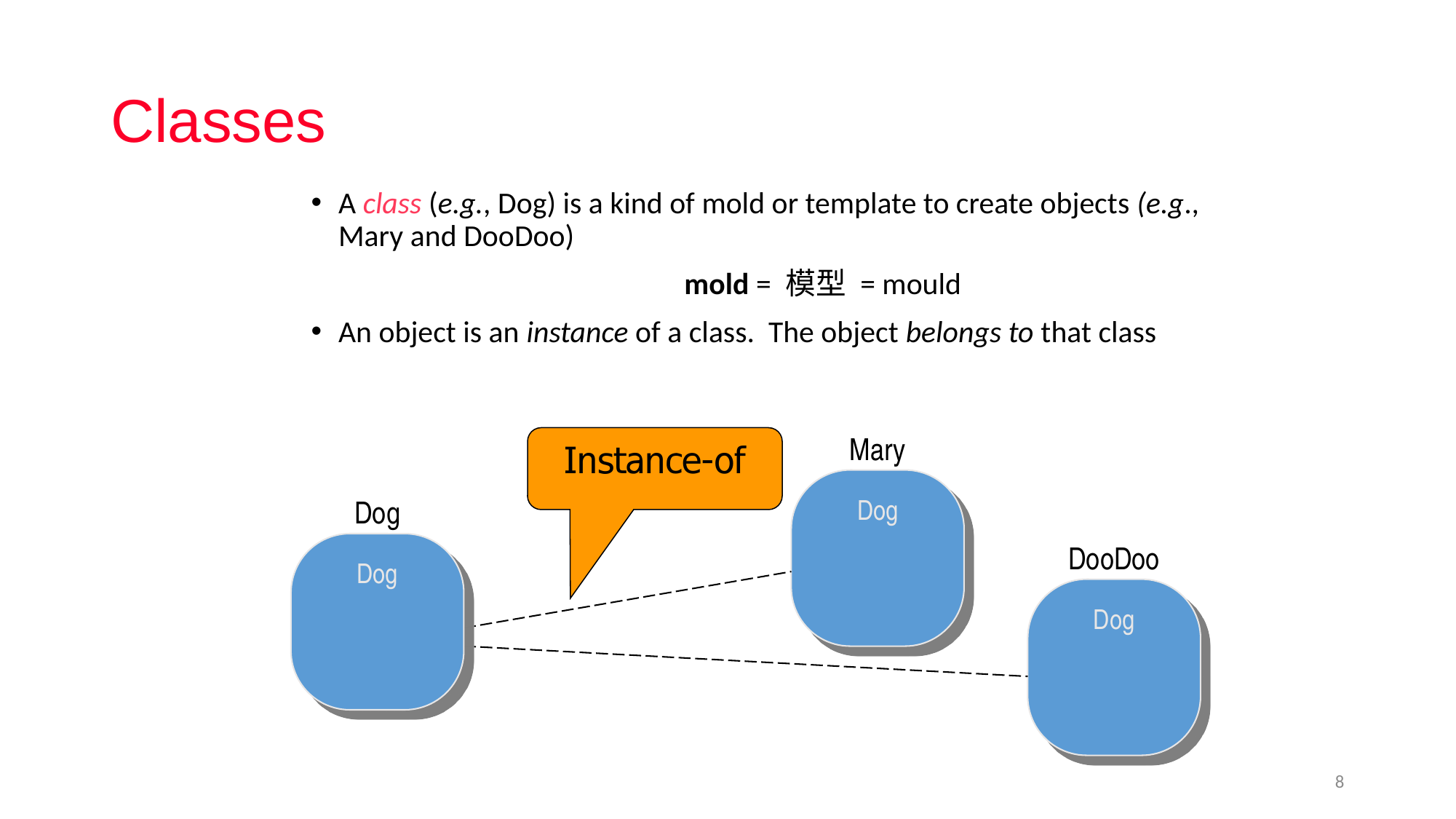

# Classes
A class (e.g., Dog) is a kind of mold or template to create objects (e.g., Mary and DooDoo)
                                                      mold = 模型 = mould
An object is an instance of a class.  The object belongs to that class
Mary
Instance-of
Dog
Dog
DooDoo
Dog

Dog

8